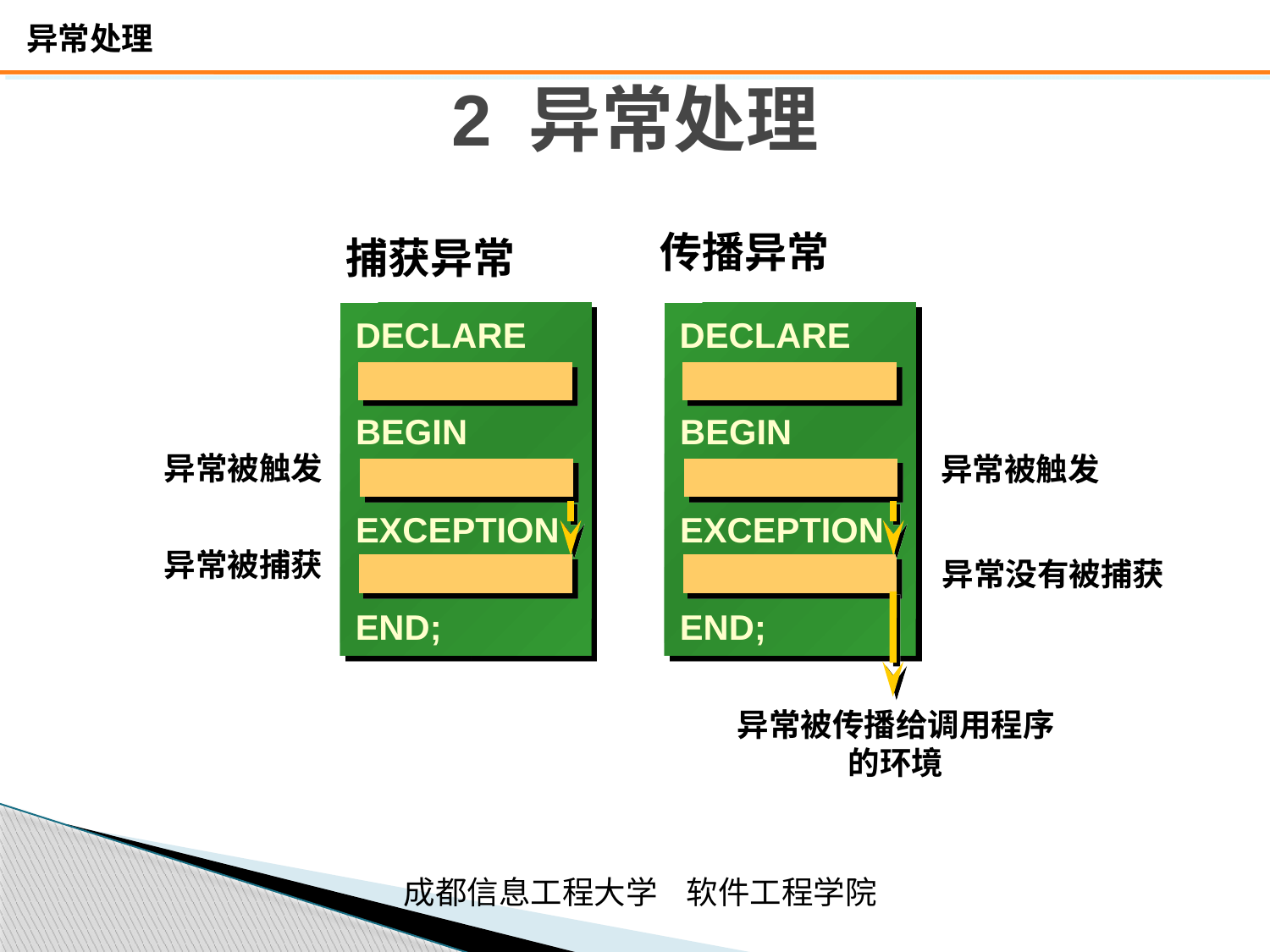

# 2 异常处理
传播异常
捕获异常

DECLARE

BEGIN

END;

DECLARE

BEGIN

END;
异常被触发
异常被触发

EXCEPTION

EXCEPTION

异常被捕获
异常没有被捕获

异常被传播给调用程序的环境